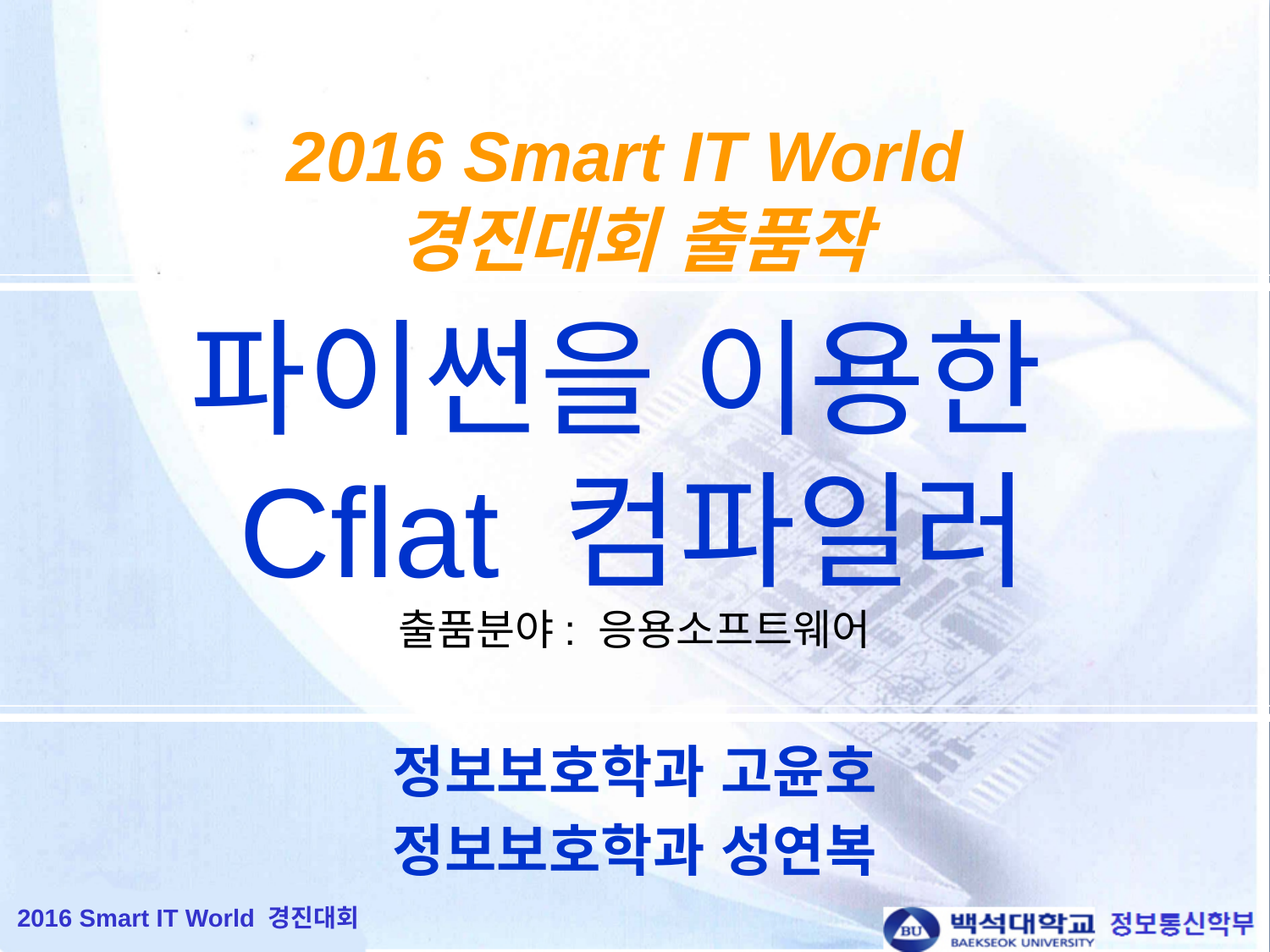

# 2016 Smart IT World 경진대회 출품작

파이썬을 이용한
Cflat 컴파일러
출품분야: 응용소프트웨어

정보보호학과 고윤호
정보보호학과 성연복
2016 Smart IT World 경진대회